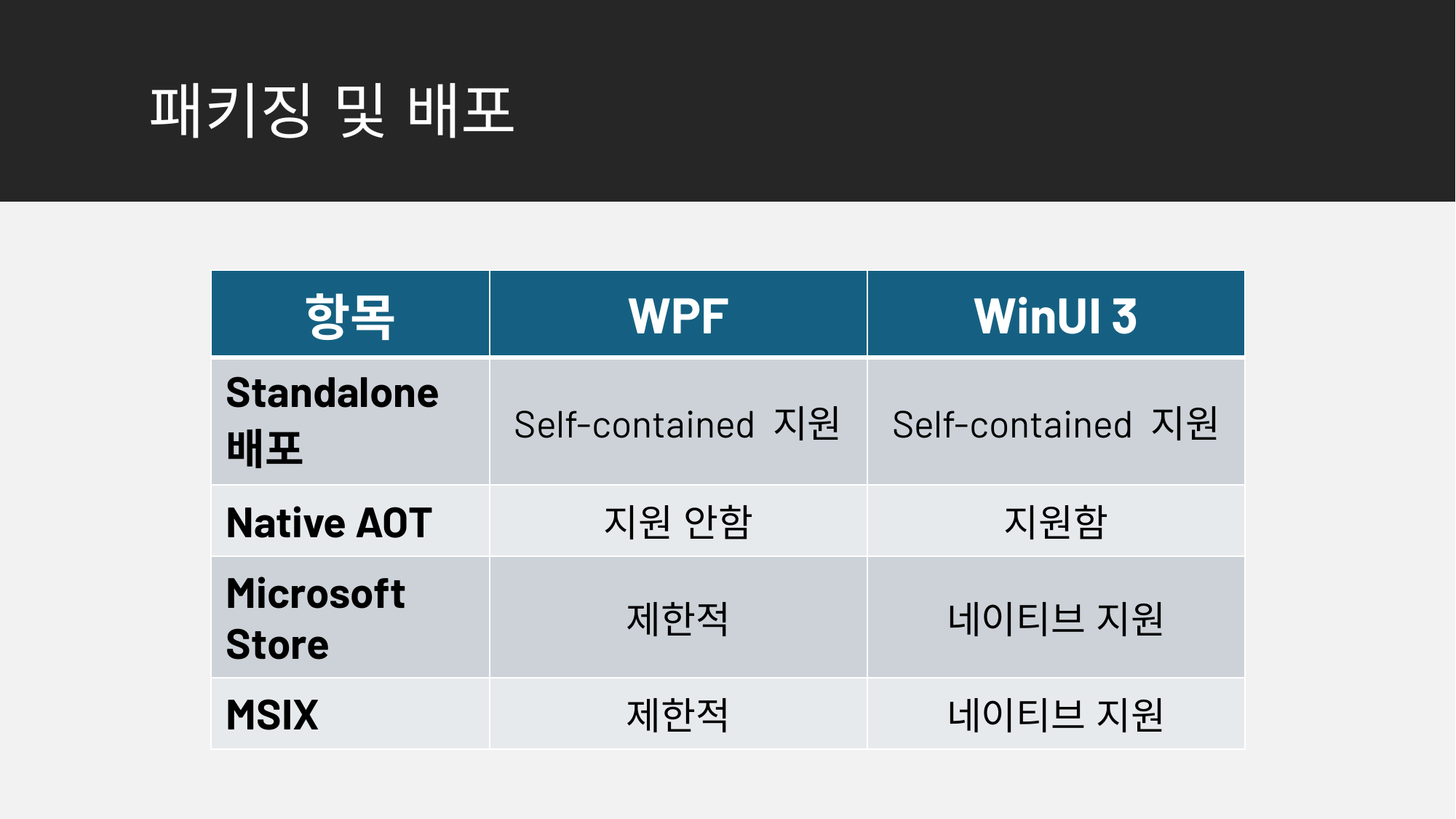

# 패키징 및 배포

| 항목 | WPF | WinUI 3 |
| --- | --- | --- |
| Standalone 배포 | Self-contained 지원 | Self-contained 지원 |
| Native AOT | 지원 안함 | 지원함 |
| Microsoft Store | 제한적 | 네이티브 지원 |
| MSIX | 제한적 | 네이티브 지원 |